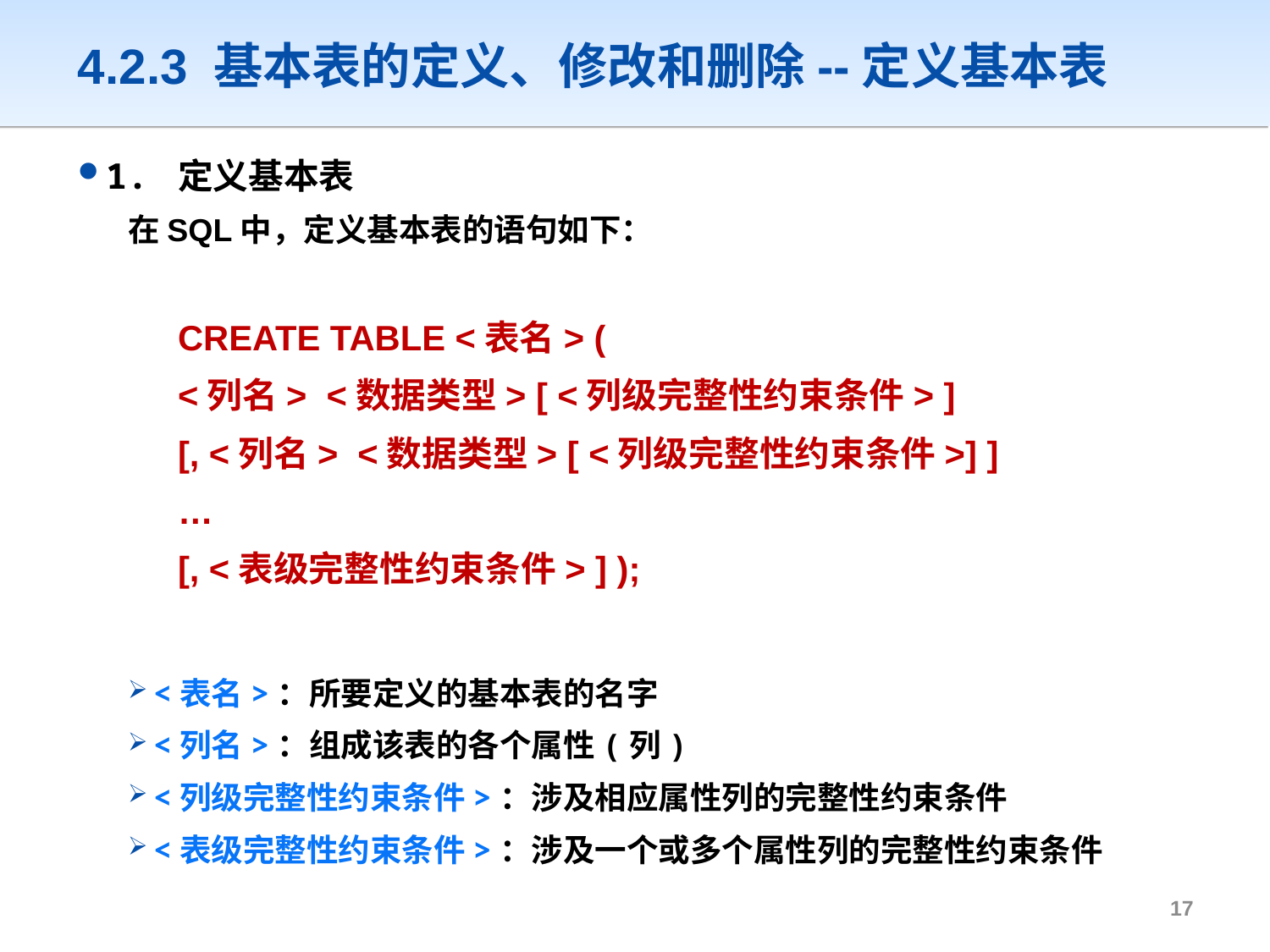

# 4.2.3 基本表的定义、修改和删除--定义基本表
1. 定义基本表
在SQL中，定义基本表的语句如下：

CREATE TABLE <表名> (
<列名>  <数据类型> [ <列级完整性约束条件> ]
[, <列名>  <数据类型> [ <列级完整性约束条件>] ]
…
[, <表级完整性约束条件> ] );

<表名>：所要定义的基本表的名字
<列名>：组成该表的各个属性(列)
<列级完整性约束条件>：涉及相应属性列的完整性约束条件
<表级完整性约束条件>：涉及一个或多个属性列的完整性约束条件

17